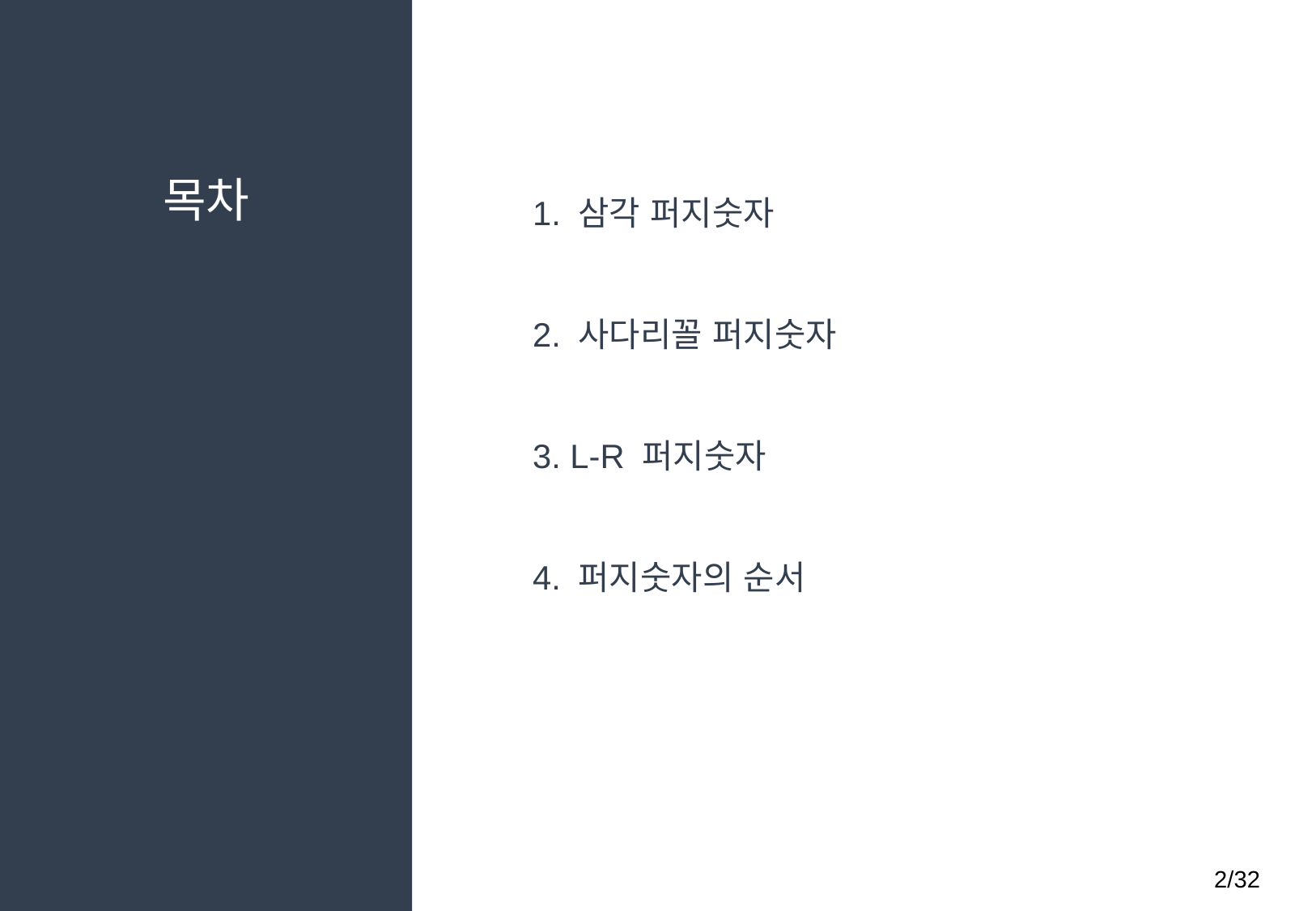

목차
1. 삼각 퍼지숫자

2. 사다리꼴 퍼지숫자

3. L-R 퍼지숫자

4. 퍼지숫자의 순서
2/32